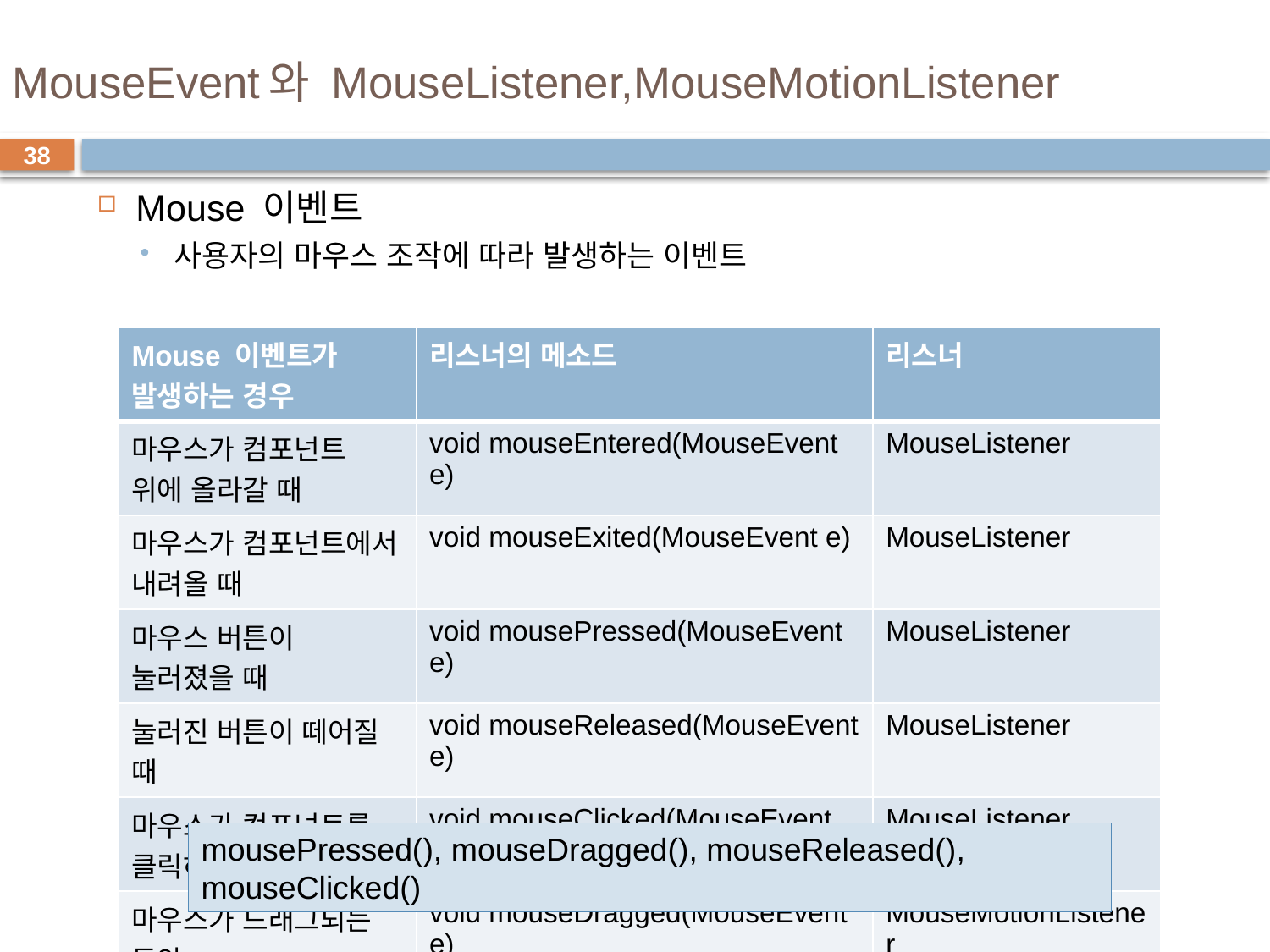

# MouseEvent와 MouseListener,MouseMotionListener
38
Mouse 이벤트
사용자의 마우스 조작에 따라 발생하는 이벤트

마우스가 클릭되어 한 번 드래그될 때 메소드 호출 순서
| Mouse 이벤트가 발생하는 경우 | 리스너의 메소드 | 리스너 |
| --- | --- | --- |
| 마우스가 컴포넌트 위에 올라갈 때 | void mouseEntered(MouseEvent e) | MouseListener |
| 마우스가 컴포넌트에서 내려올 때 | void mouseExited(MouseEvent e) | MouseListener |
| 마우스 버튼이 눌러졌을 때 | void mousePressed(MouseEvent e) | MouseListener |
| 눌러진 버튼이 떼어질 때 | void mouseReleased(MouseEvent e) | MouseListener |
| 마우스가 컴포넌트를 클릭하였을 때 | void mouseClicked(MouseEvent e) | MouseListener |
| 마우스가 드래그되는 동안 | void mouseDragged(MouseEvent e) | MouseMotionListener |
| 마우스가 움직이는 동안 | void mouseMoved(MouseEvent e) | MouseMotionListener |
mousePressed(), mouseDragged(), mouseReleased(), mouseClicked()